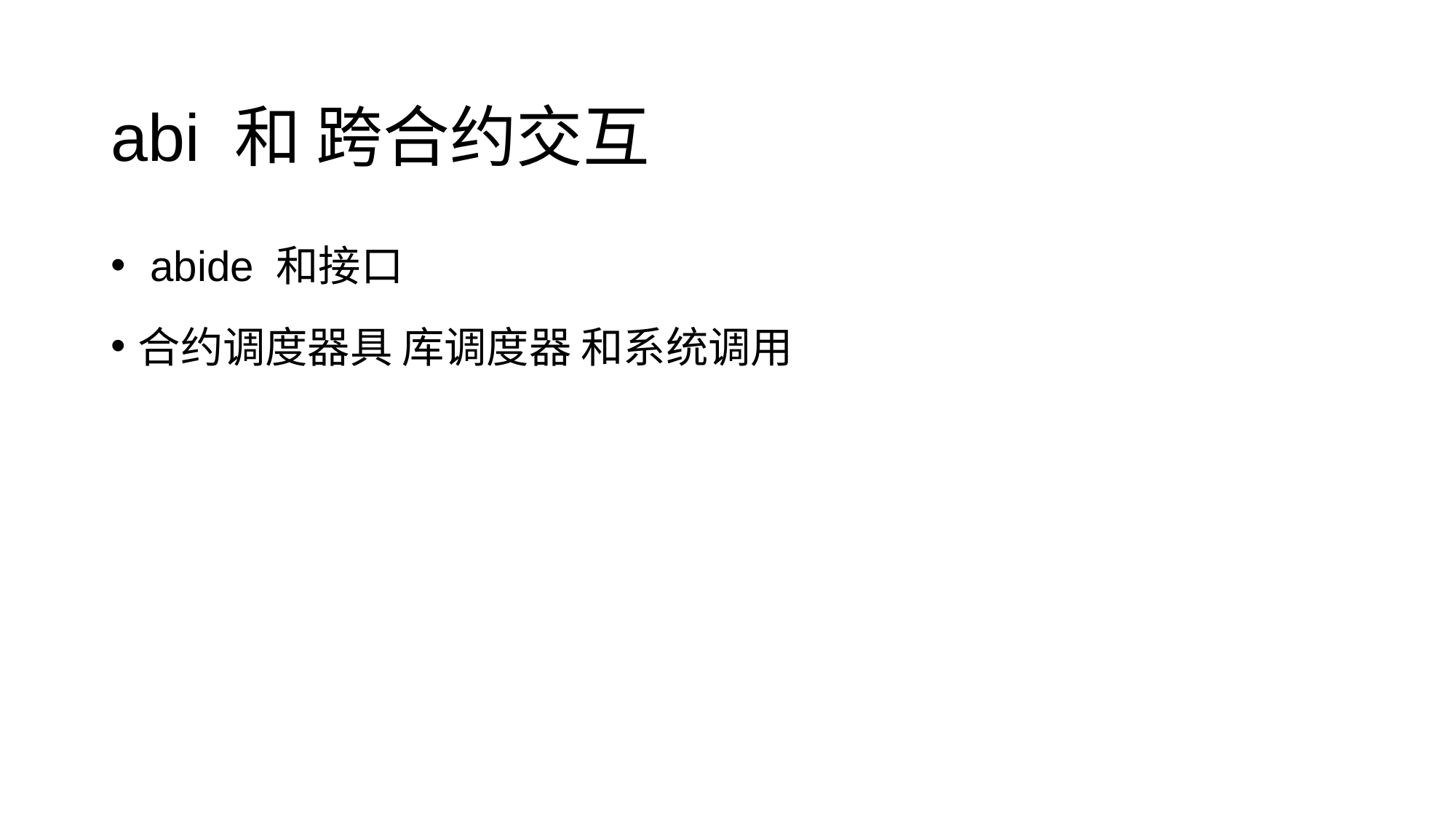

# abi 和 跨合约交互
 abide 和接口
合约调度器具 库调度器 和系统调用